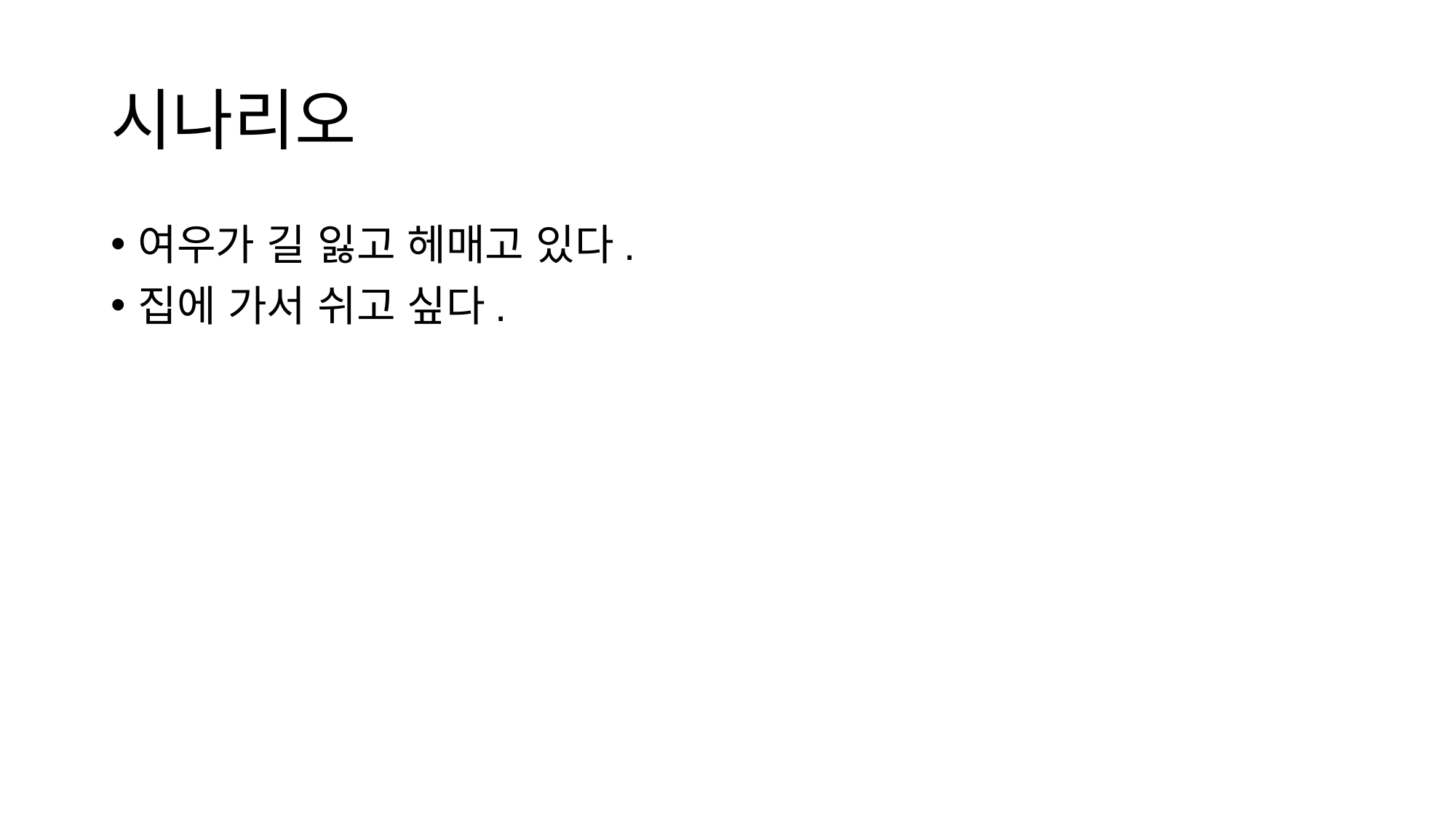

# 시나리오
여우가 길 잃고 헤매고 있다.
집에 가서 쉬고 싶다.